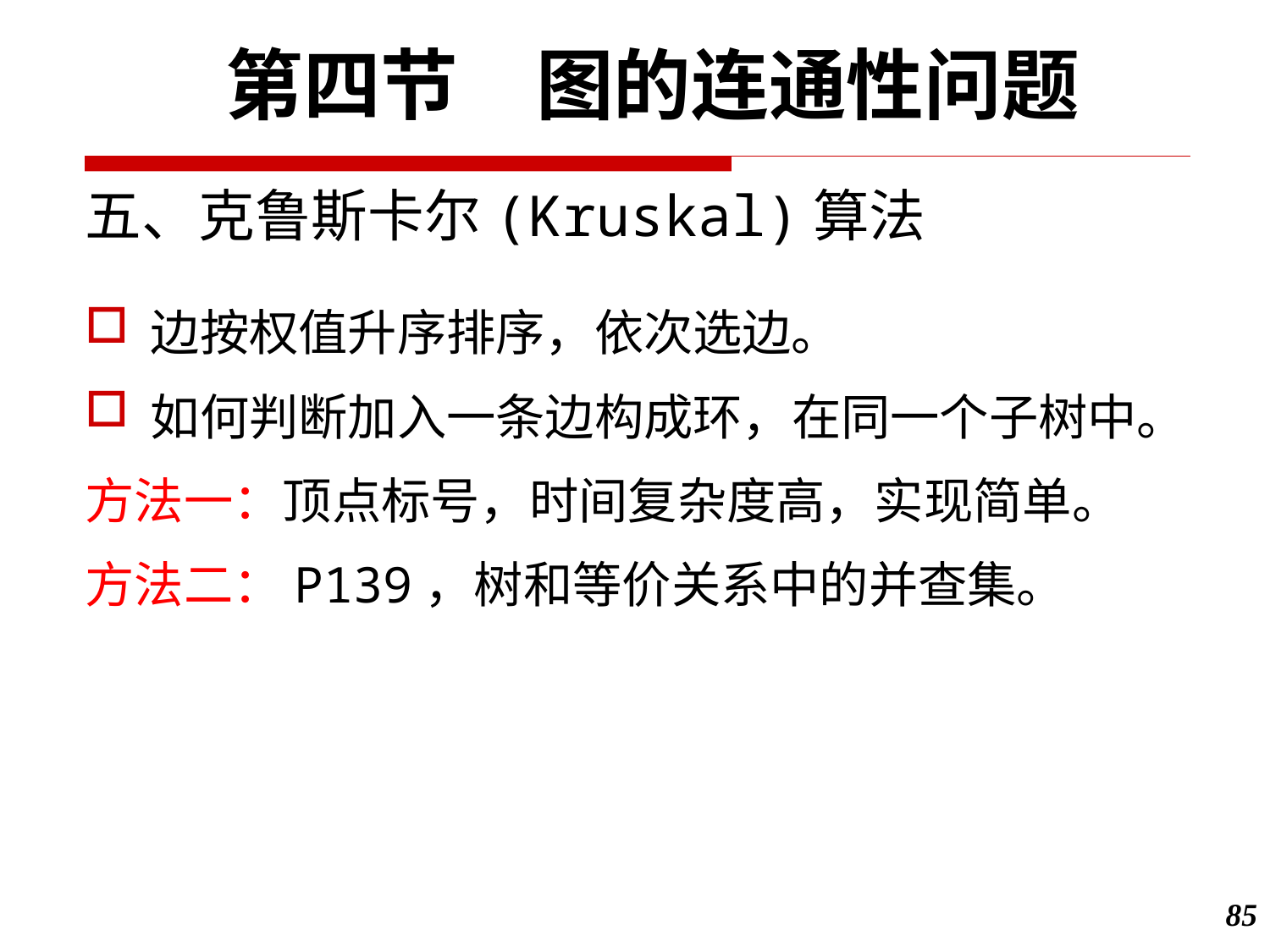

第四节　图的连通性问题
# 五、克鲁斯卡尔(Kruskal)算法
边按权值升序排序，依次选边。
如何判断加入一条边构成环，在同一个子树中。
方法一：顶点标号，时间复杂度高，实现简单。
方法二：P139，树和等价关系中的并查集。

85